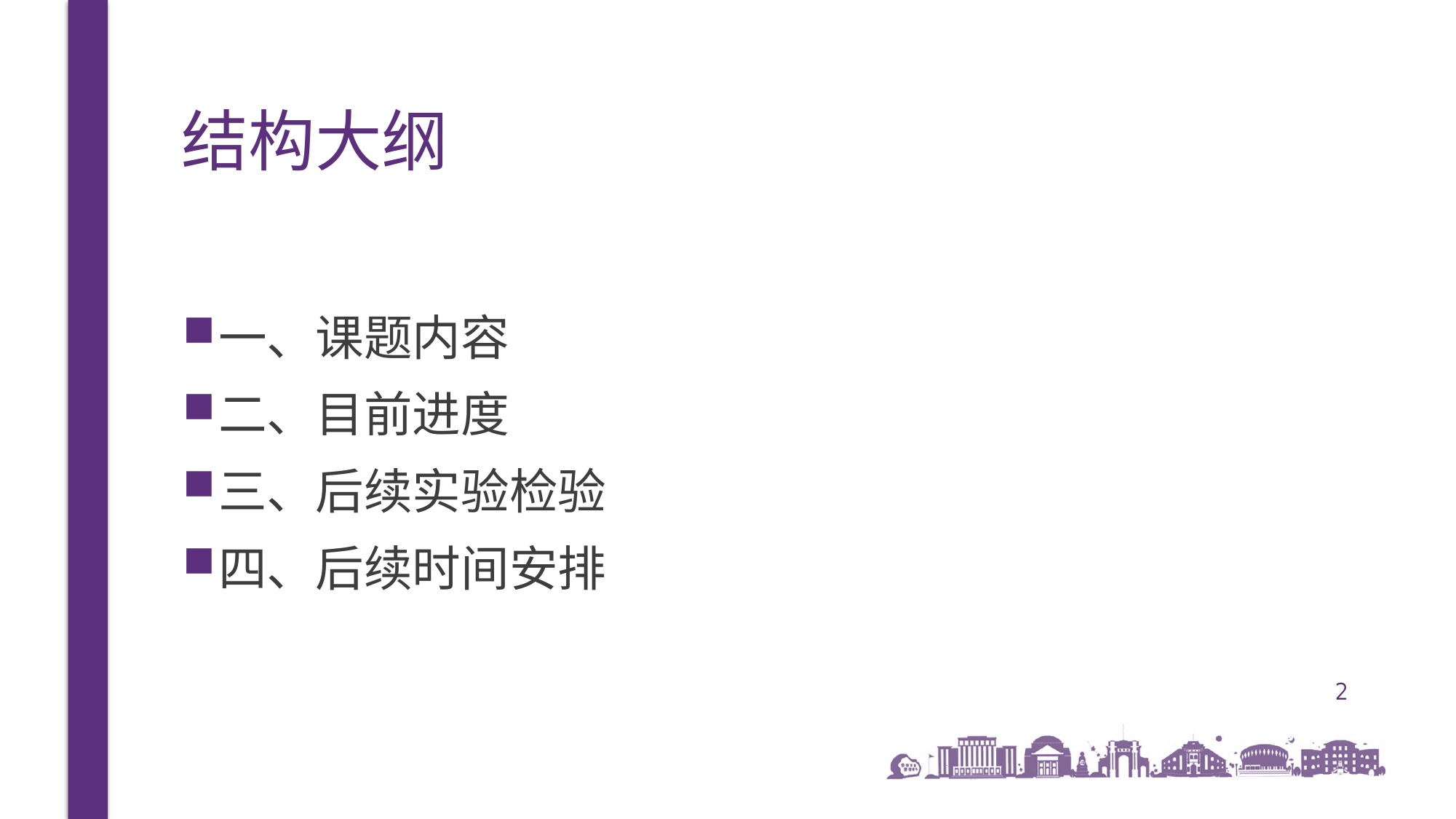

# 结构大纲
一、课题内容
二、目前进度
三、后续实验检验
四、后续时间安排
2